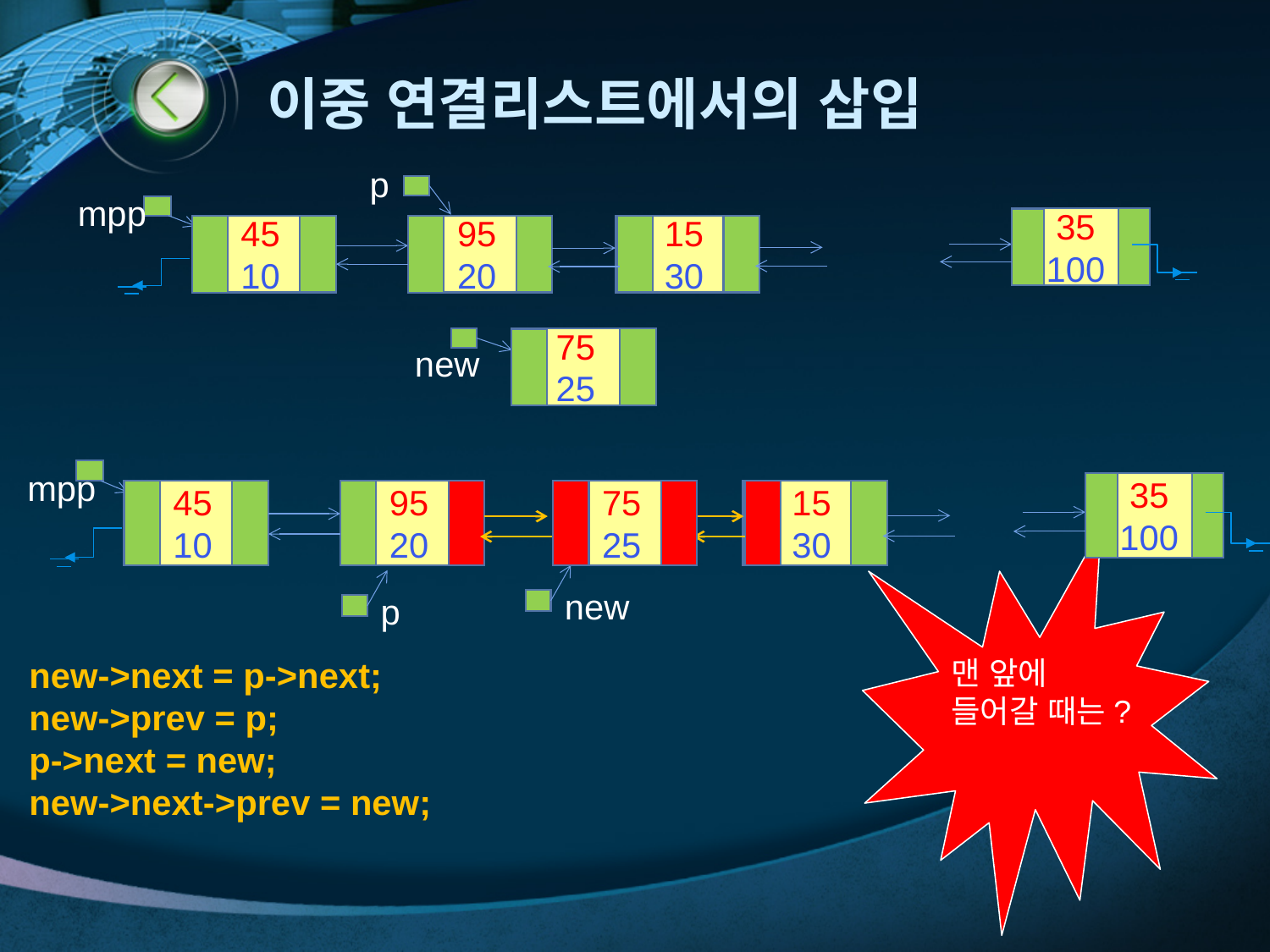

# 이중 연결리스트에서의 삽입
p

mpp

  35
  100

   45
   10

   95
   20

   15
   30

  75
  25

new
mpp

  35
  100

   45
   10

   95
   20

   75
   25

   15
   30

new
p

맨 앞에 들어갈 때는?
new->next = p->next;
new->prev = p;
p->next = new;
new->next->prev = new;